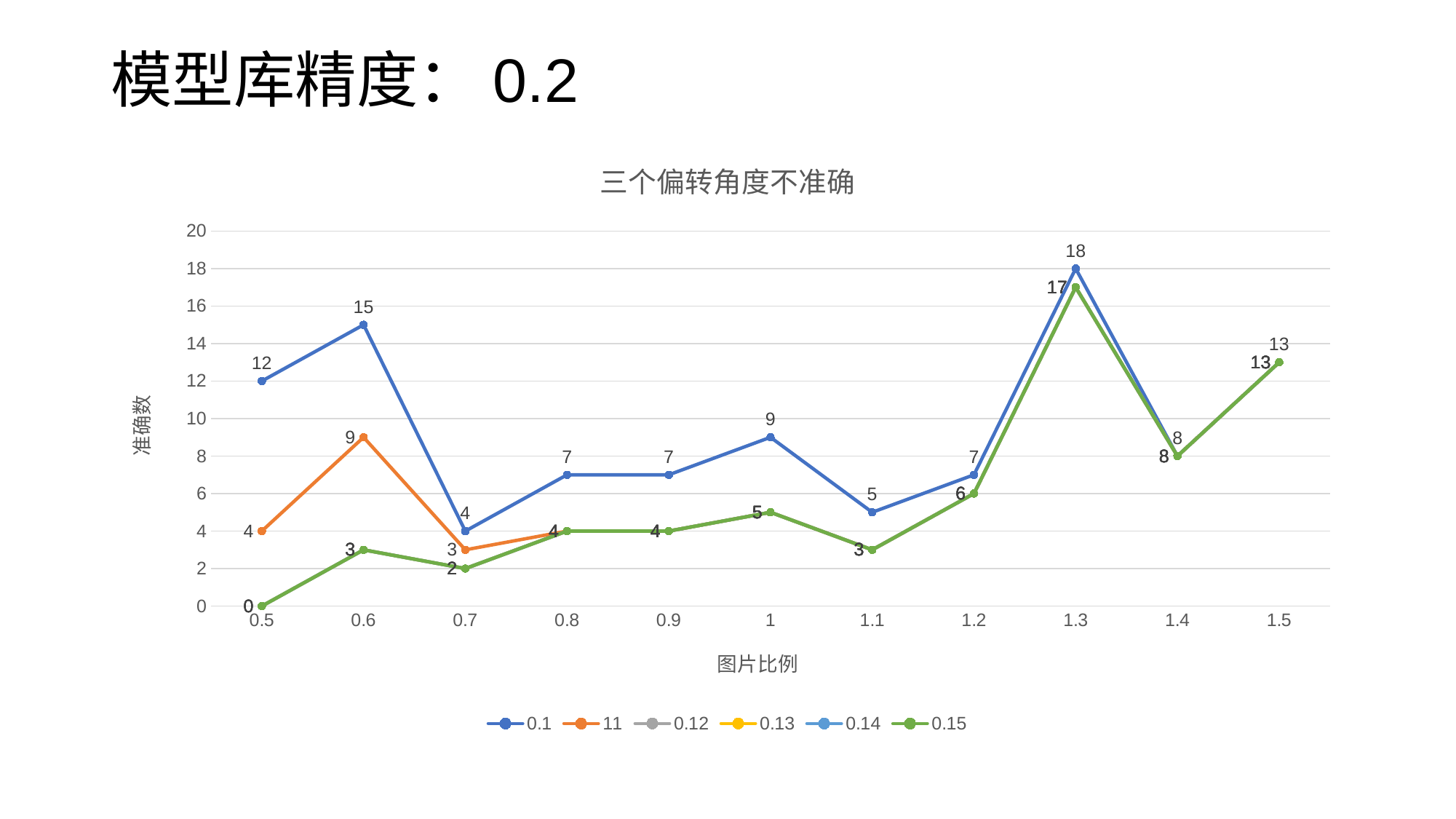

# 模型库精度：0.2

### Chart: 三个偏转角度不准确

| Category | 0.1 | 11 | 0.12 | 0.13 | 0.14 | 0.15 |
|---|---|---|---|---|---|---|
| 0.5 | 12.0 | 4.0 | 0.0 | 0.0 | 0.0 | 0.0 |
| 0.6 | 15.0 | 9.0 | 3.0 | 3.0 | 3.0 | 3.0 |
| 0.7 | 4.0 | 3.0 | 2.0 | 2.0 | 2.0 | 2.0 |
| 0.8 | 7.0 | 4.0 | 4.0 | 4.0 | 4.0 | 4.0 |
| 0.9 | 7.0 | 4.0 | 4.0 | 4.0 | 4.0 | 4.0 |
| 1 | 9.0 | 5.0 | 5.0 | 5.0 | 5.0 | 5.0 |
| 1.1000000000000001 | 5.0 | 3.0 | 3.0 | 3.0 | 3.0 | 3.0 |
| 1.2 | 7.0 | 6.0 | 6.0 | 6.0 | 6.0 | 6.0 |
| 1.3 | 18.0 | 17.0 | 17.0 | 17.0 | 17.0 | 17.0 |
| 1.4 | 8.0 | 8.0 | 8.0 | 8.0 | 8.0 | 8.0 |
| 1.5 | 13.0 | 13.0 | 13.0 | 13.0 | 13.0 | 13.0 |